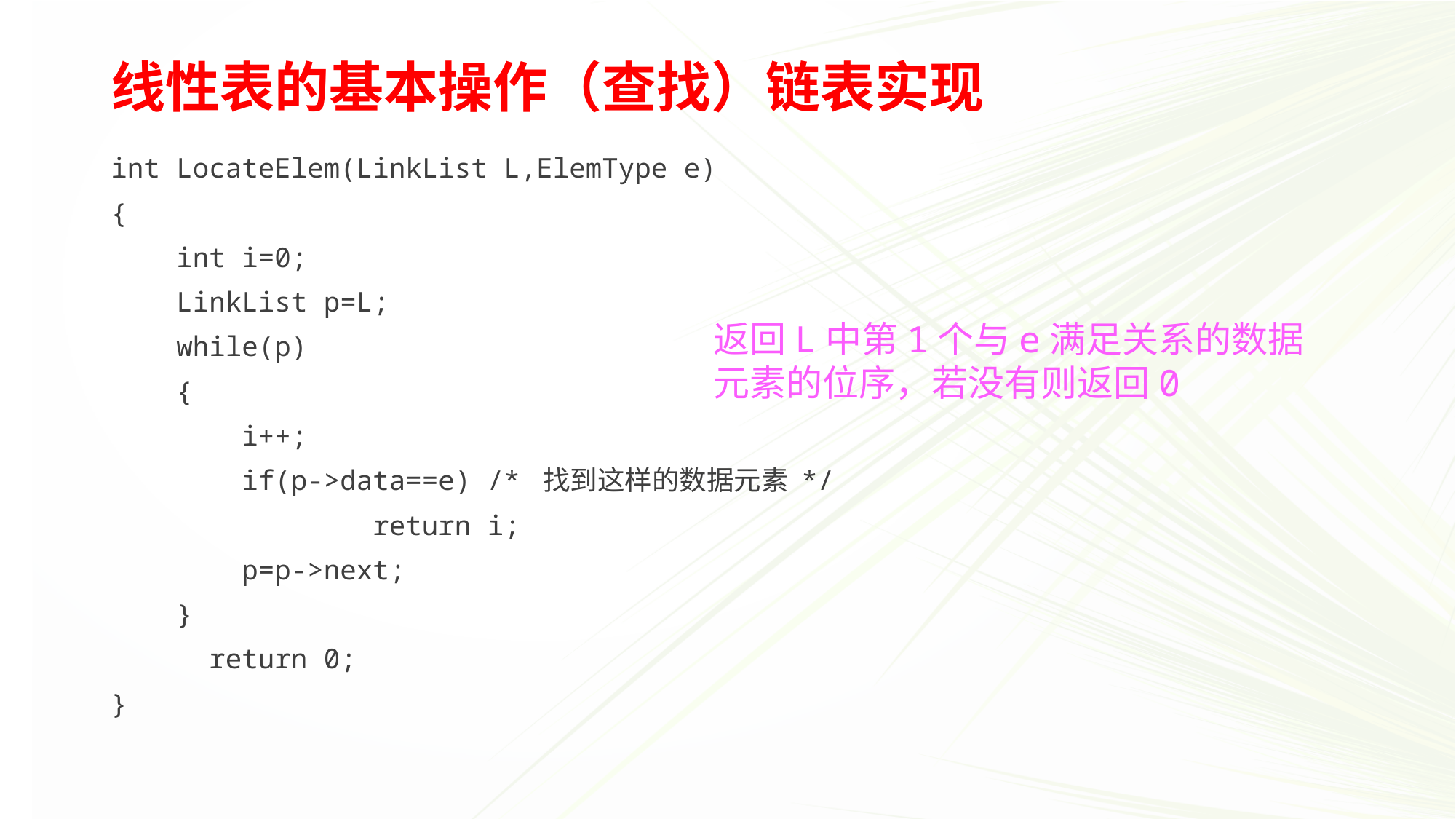

# 线性表的基本操作（查找）链表实现
int LocateElem(LinkList L,ElemType e)
{
    int i=0;
    LinkList p=L;
    while(p)
    {
        i++;
        if(p->data==e) /* 找到这样的数据元素 */
                return i;
        p=p->next;
    }
      return 0;
}
返回L中第1个与e满足关系的数据元素的位序，若没有则返回0